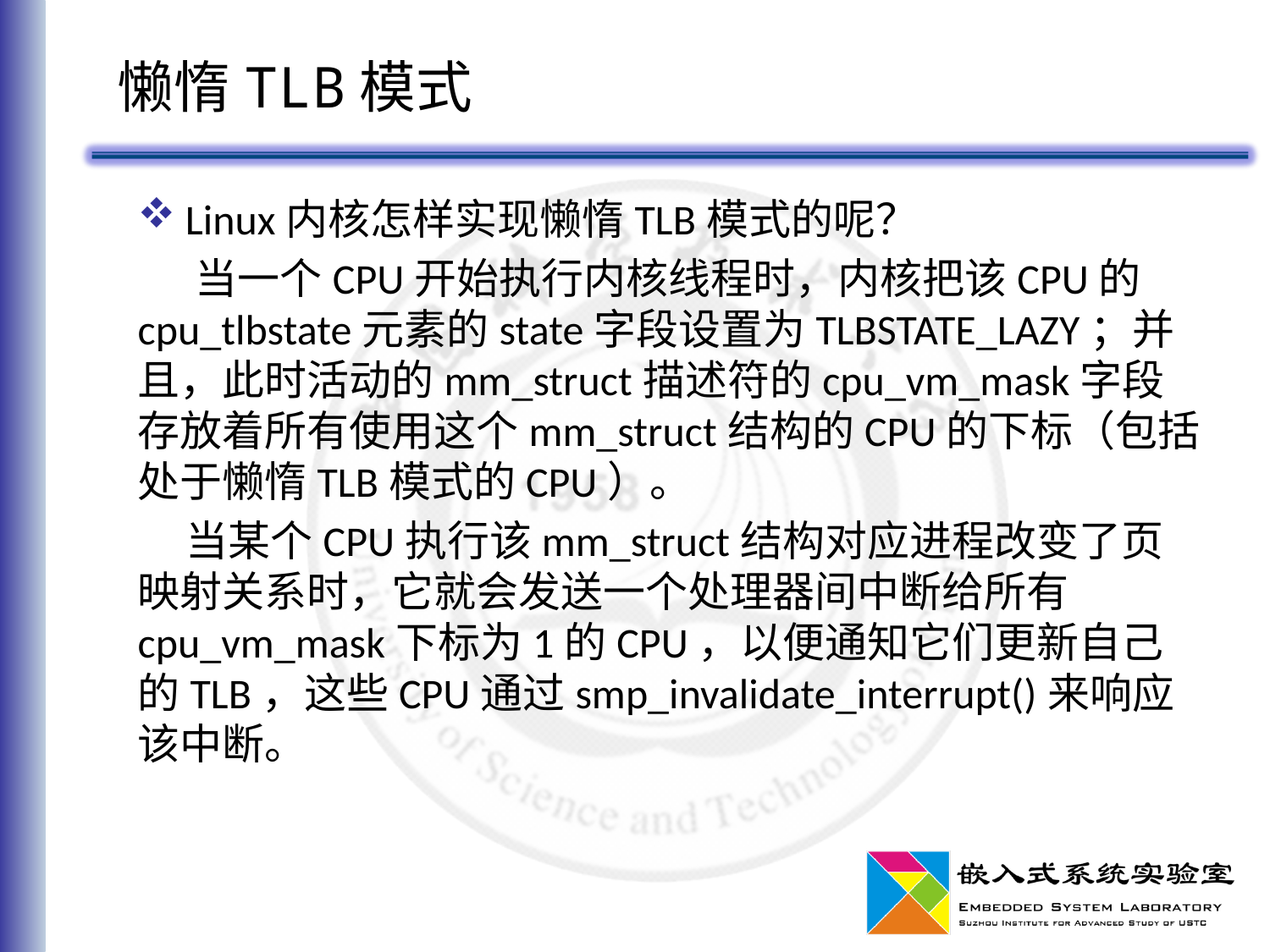

# 懒惰TLB模式
Linux内核怎样实现懒惰TLB模式的呢？
     当一个CPU开始执行内核线程时，内核把该CPU的cpu_tlbstate元素的state字段设置为TLBSTATE_LAZY；并且，此时活动的mm_struct描述符的cpu_vm_mask字段存放着所有使用这个mm_struct结构的CPU的下标（包括处于懒惰TLB模式的CPU）。
    当某个CPU执行该mm_struct结构对应进程改变了页映射关系时，它就会发送一个处理器间中断给所有cpu_vm_mask下标为1的CPU，以便通知它们更新自己的TLB，这些CPU通过smp_invalidate_interrupt()来响应该中断。